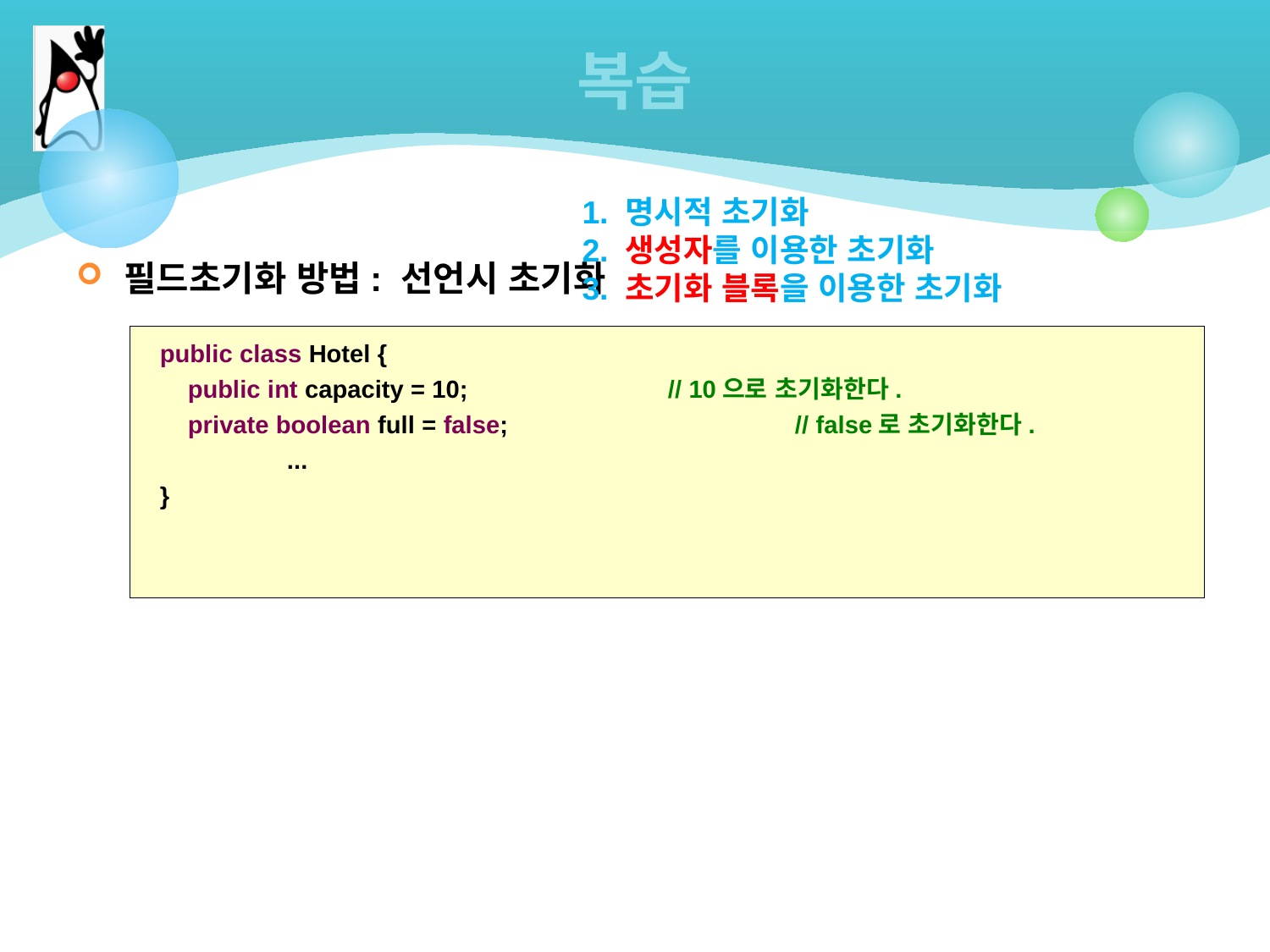

# 복습
1. 명시적 초기화
2. 생성자를 이용한 초기화
3. 초기화 블록을 이용한 초기화
필드초기화 방법: 선언시 초기화

public class Hotel {
    public int capacity = 10; 		// 10으로 초기화한다.
    private boolean full = false;			// false로 초기화한다.
	...
}